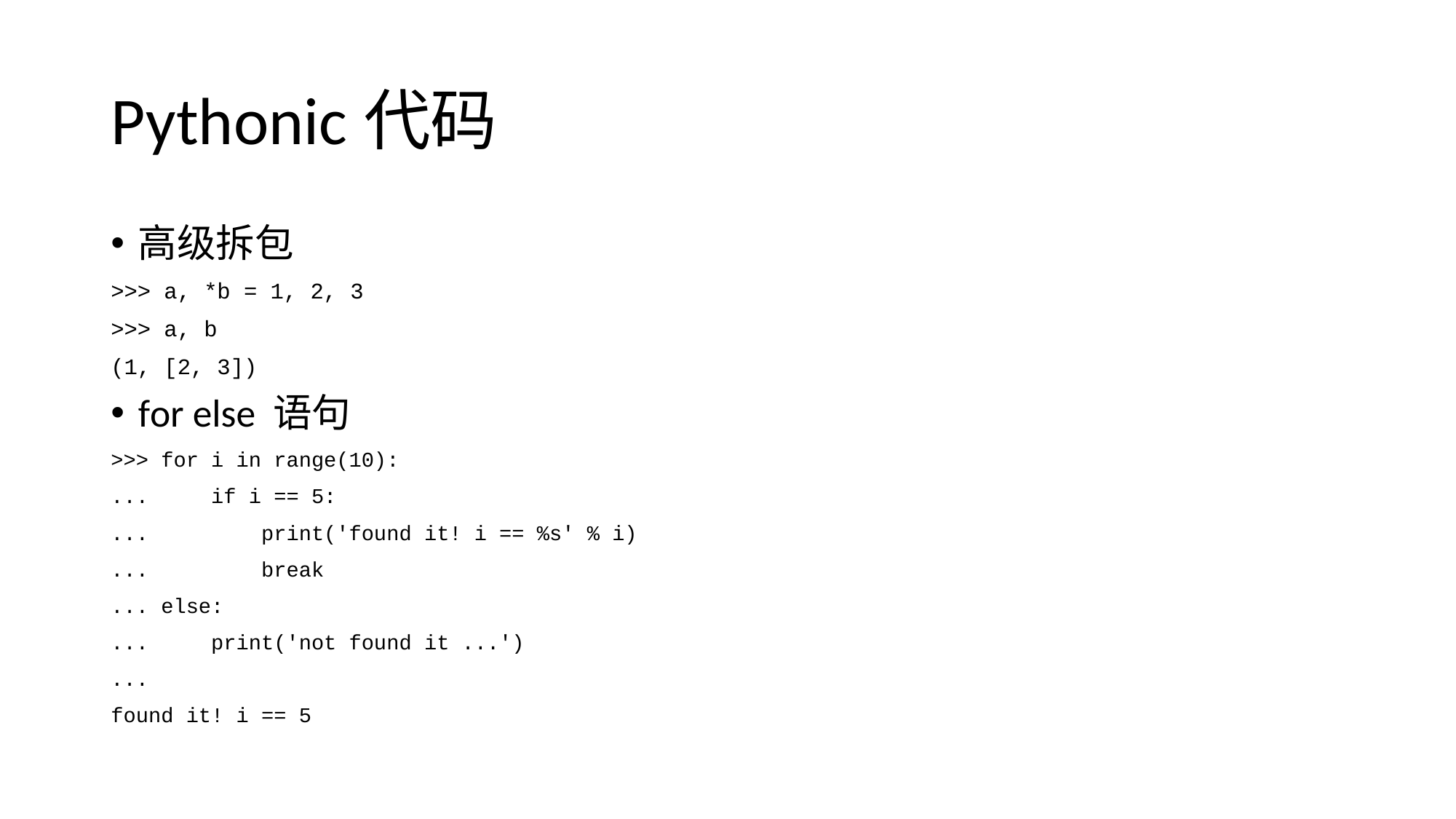

# Pythonic代码
高级拆包
>>> a, *b = 1, 2, 3
>>> a, b
(1, [2, 3])
for else 语句
>>> for i in range(10):
...     if i == 5:
...         print('found it! i == %s' % i)
...         break
... else:
...     print('not found it ...')
...
found it! i == 5